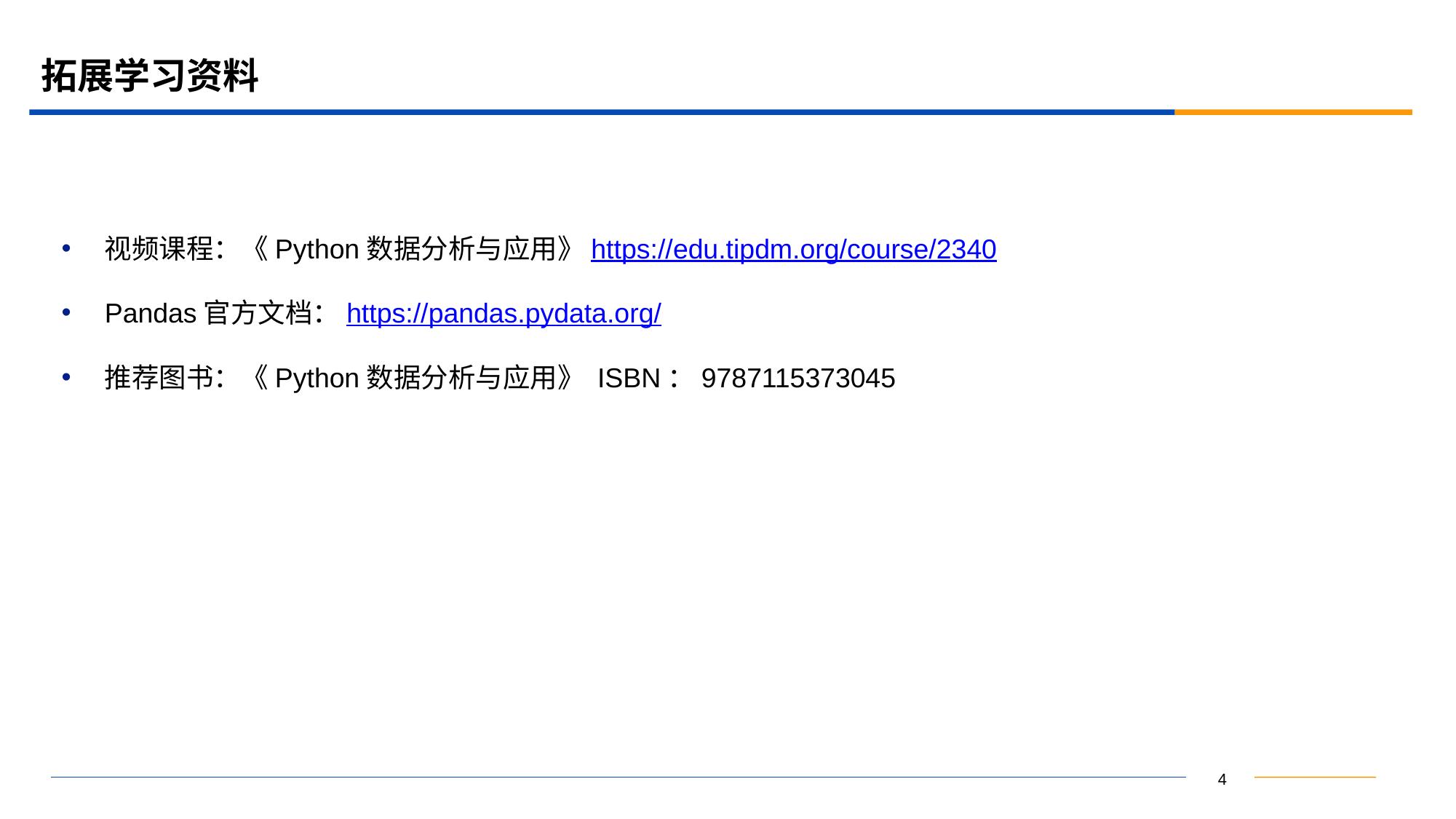

# 拓展学习资料

视频课程：《Python数据分析与应用》https://edu.tipdm.org/course/2340
Pandas官方文档：https://pandas.pydata.org/
推荐图书：《Python数据分析与应用》 ISBN：9787115373045